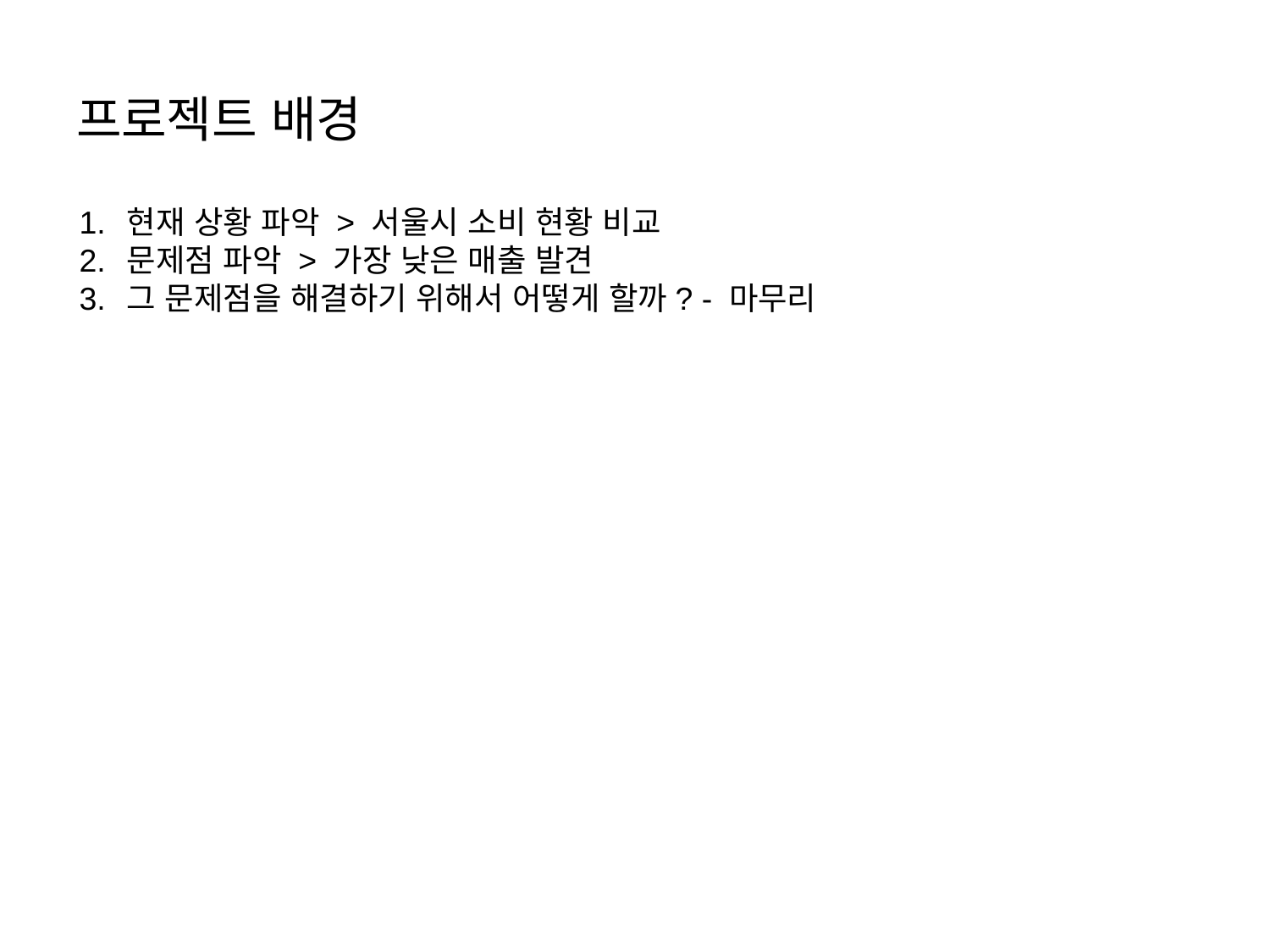

# 프로젝트 배경
현재 상황 파악 > 서울시 소비 현황 비교
문제점 파악 > 가장 낮은 매출 발견
그 문제점을 해결하기 위해서 어떻게 할까? - 마무리